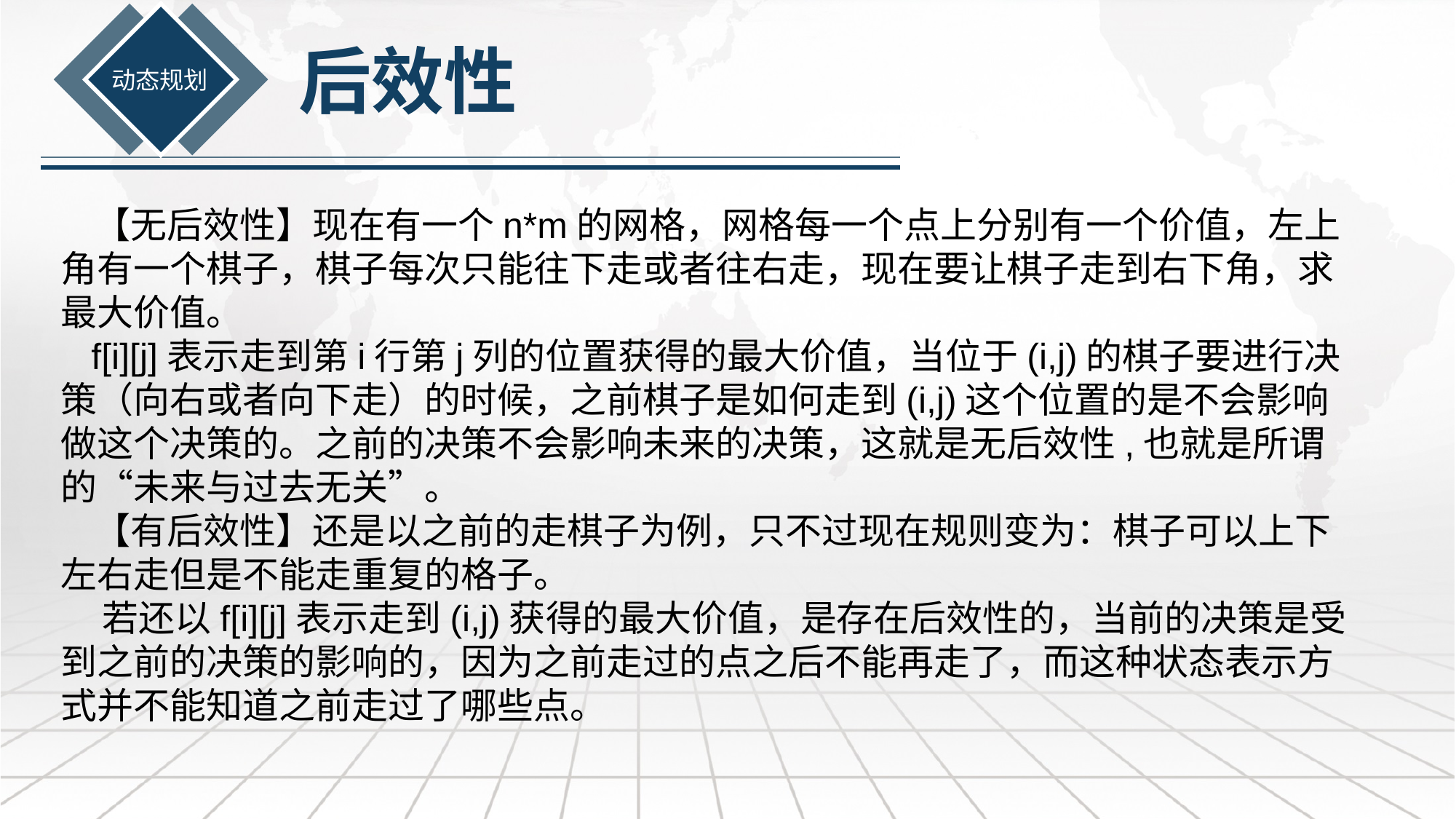

后效性
动态规划
   【无后效性】现在有一个n*m的网格，网格每一个点上分别有一个价值，左上角有一个棋子，棋子每次只能往下走或者往右走，现在要让棋子走到右下角，求最大价值。
   f[i][j]表示走到第i行第j列的位置获得的最大价值，当位于(i,j)的棋子要进行决策（向右或者向下走）的时候，之前棋子是如何走到(i,j)这个位置的是不会影响做这个决策的。之前的决策不会影响未来的决策，这就是无后效性,也就是所谓的“未来与过去无关”。
   【有后效性】还是以之前的走棋子为例，只不过现在规则变为：棋子可以上下左右走但是不能走重复的格子。
    若还以f[i][j]表示走到(i,j)获得的最大价值，是存在后效性的，当前的决策是受到之前的决策的影响的，因为之前走过的点之后不能再走了，而这种状态表示方式并不能知道之前走过了哪些点。